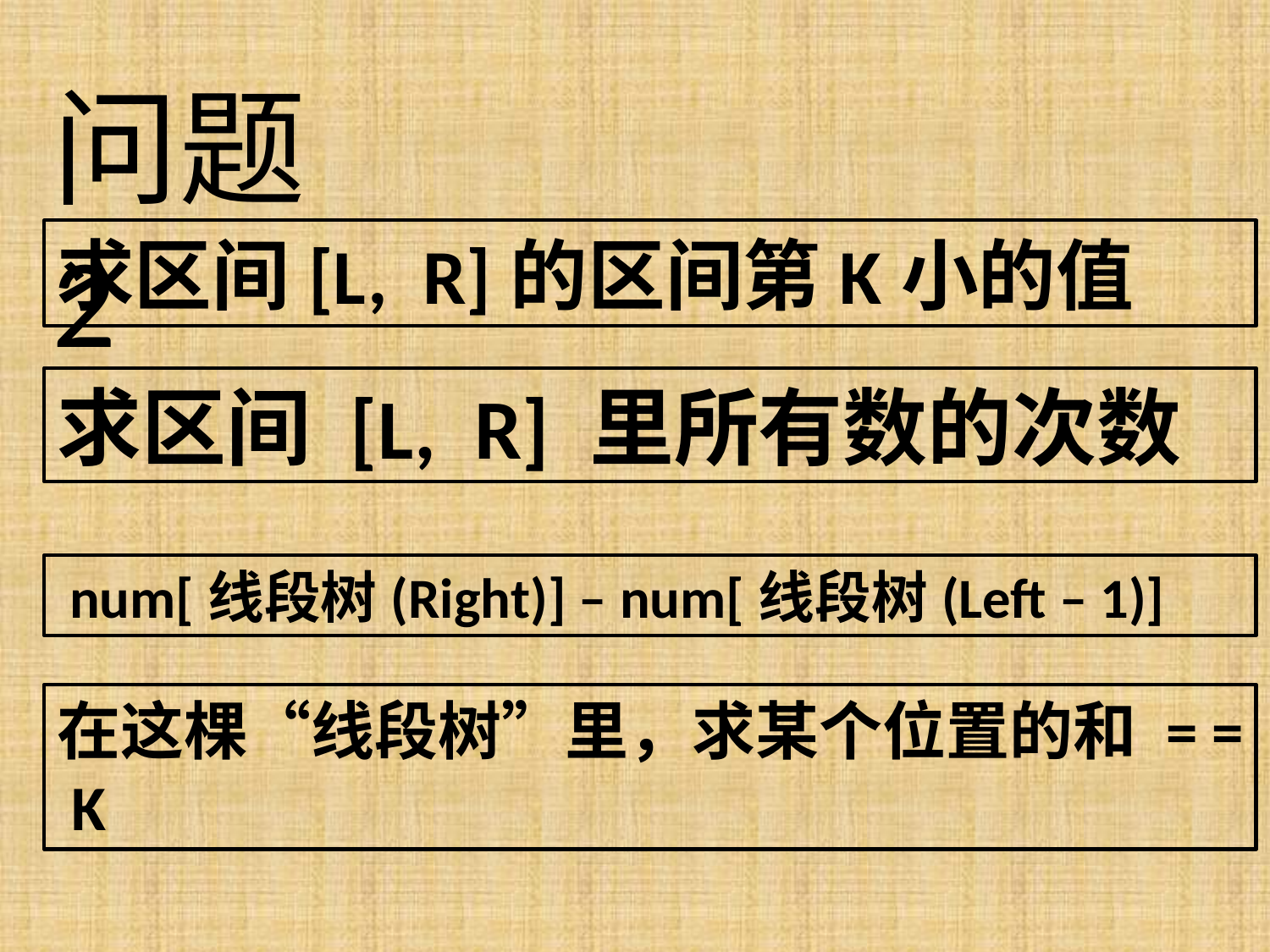

问题2
求区间[L,  R]的区间第K小的值
求区间 [L,  R] 里所有数的次数
 num[线段树(Right)] – num[线段树(Left – 1)]
在这棵“线段树”里，求某个位置的和 = =  K